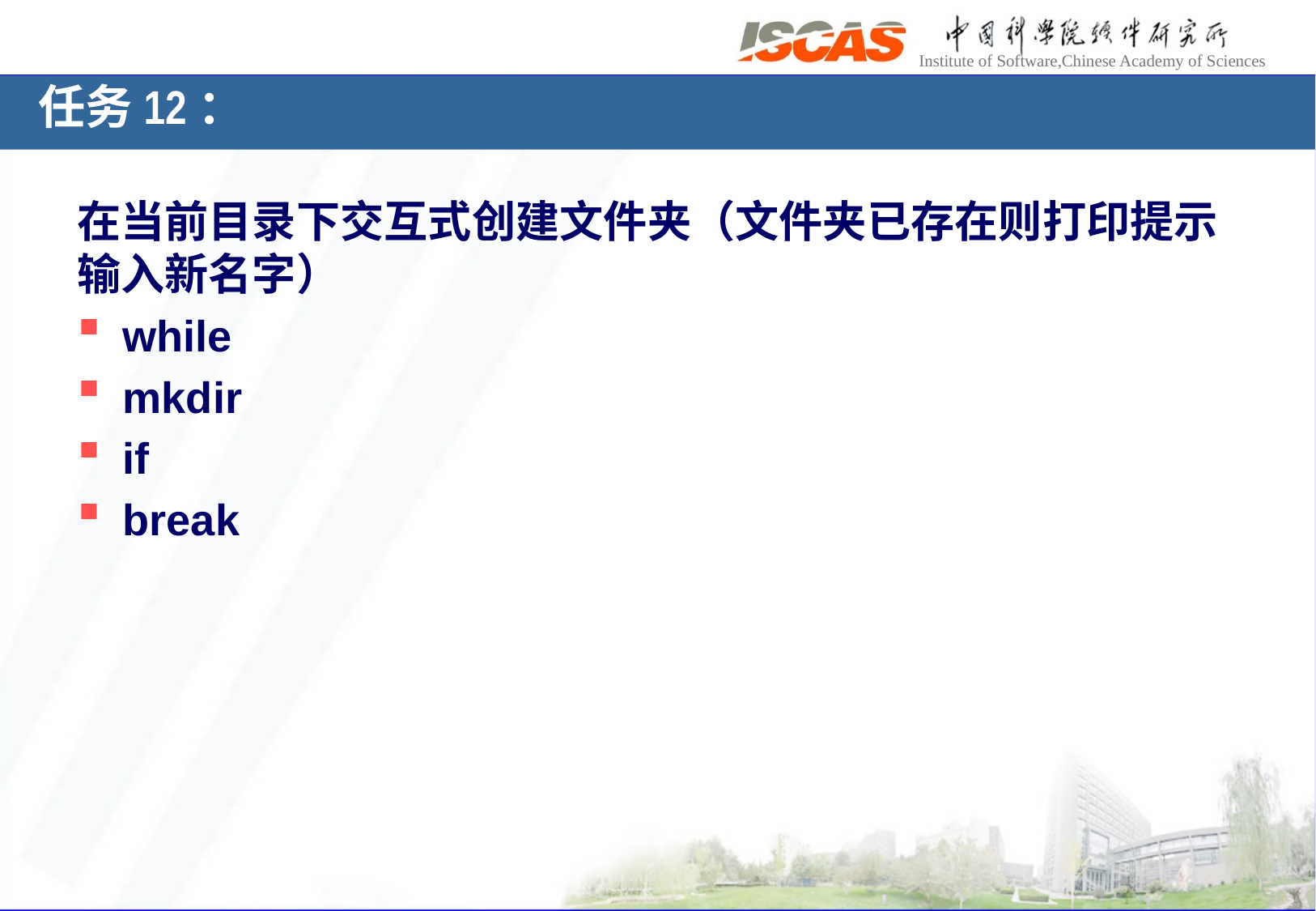

# 任务12：
在当前目录下交互式创建文件夹（文件夹已存在则打印提示输入新名字）
while
mkdir
if
break